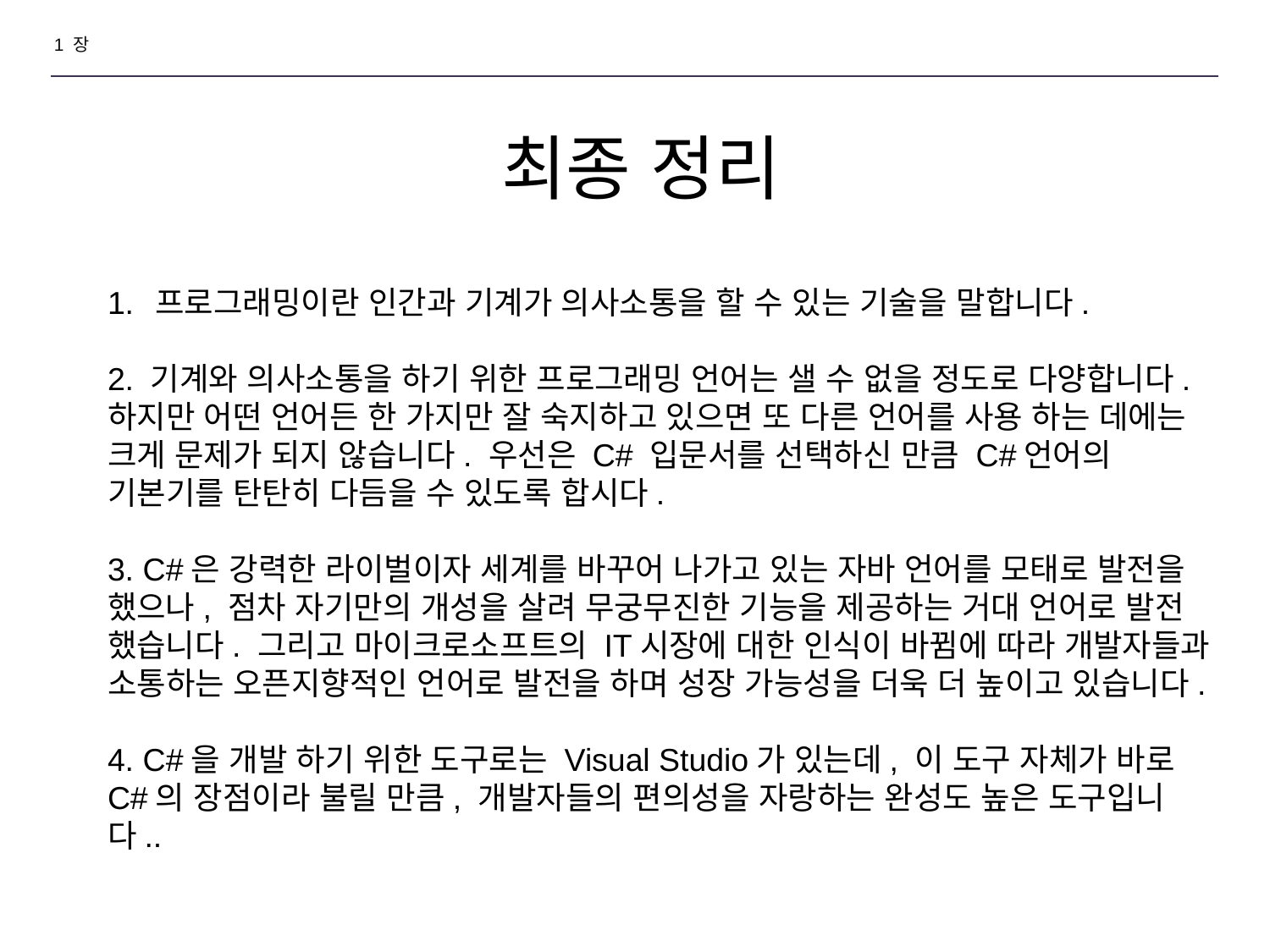

1 장
# 최종 정리

프로그래밍이란 인간과 기계가 의사소통을 할 수 있는 기술을 말합니다.

2. 기계와 의사소통을 하기 위한 프로그래밍 언어는 샐 수 없을 정도로 다양합니다. 하지만 어떤 언어든 한 가지만 잘 숙지하고 있으면 또 다른 언어를 사용 하는 데에는 크게 문제가 되지 않습니다. 우선은 C# 입문서를 선택하신 만큼 C#언어의 기본기를 탄탄히 다듬을 수 있도록 합시다.

3. C#은 강력한 라이벌이자 세계를 바꾸어 나가고 있는 자바 언어를 모태로 발전을 했으나, 점차 자기만의 개성을 살려 무궁무진한 기능을 제공하는 거대 언어로 발전 했습니다. 그리고 마이크로소프트의 IT시장에 대한 인식이 바뀜에 따라 개발자들과 소통하는 오픈지향적인 언어로 발전을 하며 성장 가능성을 더욱 더 높이고 있습니다.

4. C#을 개발 하기 위한 도구로는 Visual Studio가 있는데, 이 도구 자체가 바로 C#의 장점이라 불릴 만큼, 개발자들의 편의성을 자랑하는 완성도 높은 도구입니다..